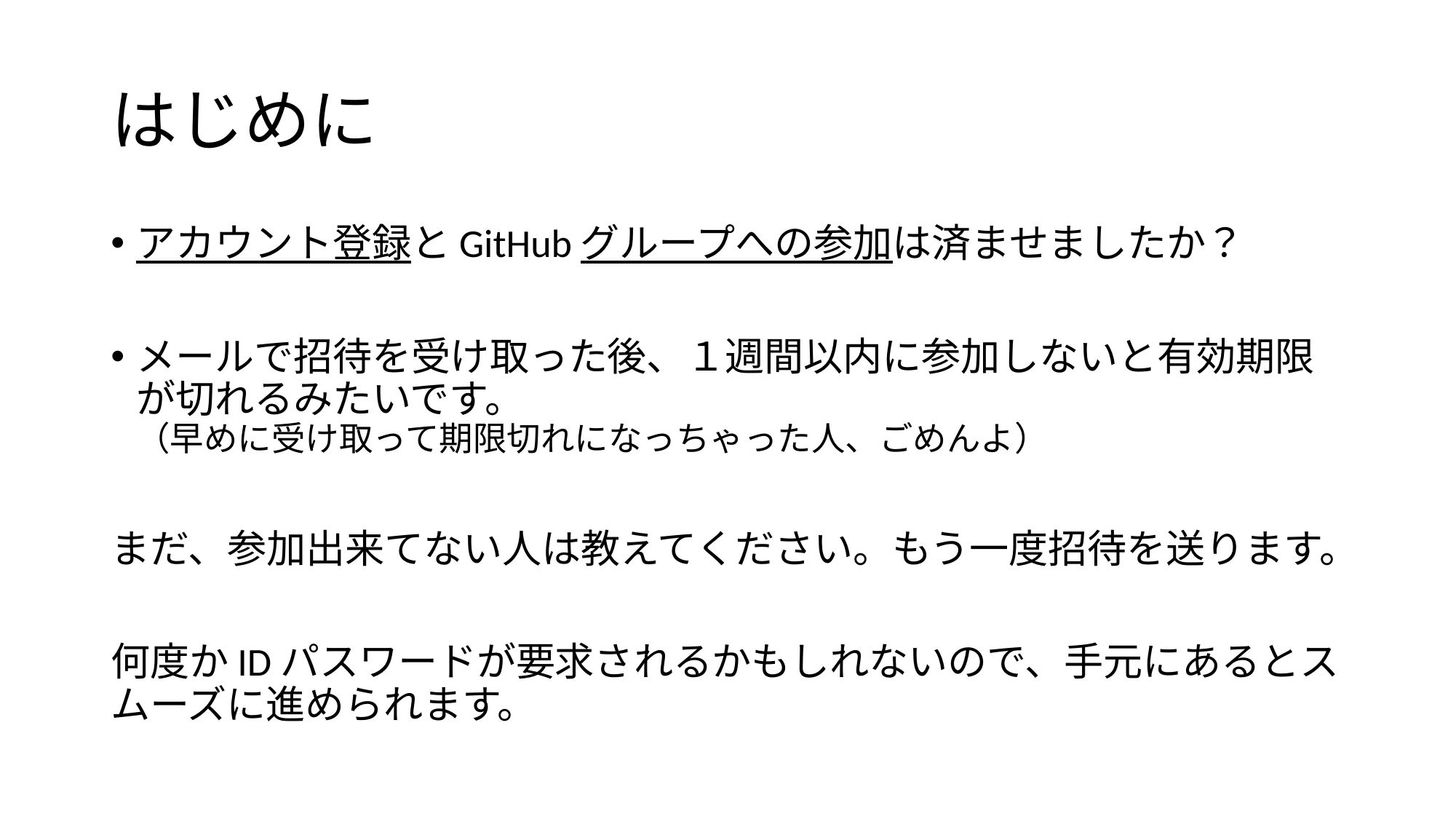

# はじめに
アカウント登録とGitHubグループへの参加は済ませましたか？

メールで招待を受け取った後、１週間以内に参加しないと有効期限が切れるみたいです。
（早めに受け取って期限切れになっちゃった人、ごめんよ）

まだ、参加出来てない人は教えてください。もう一度招待を送ります。

何度かIDパスワードが要求されるかもしれないので、手元にあるとスムーズに進められます。